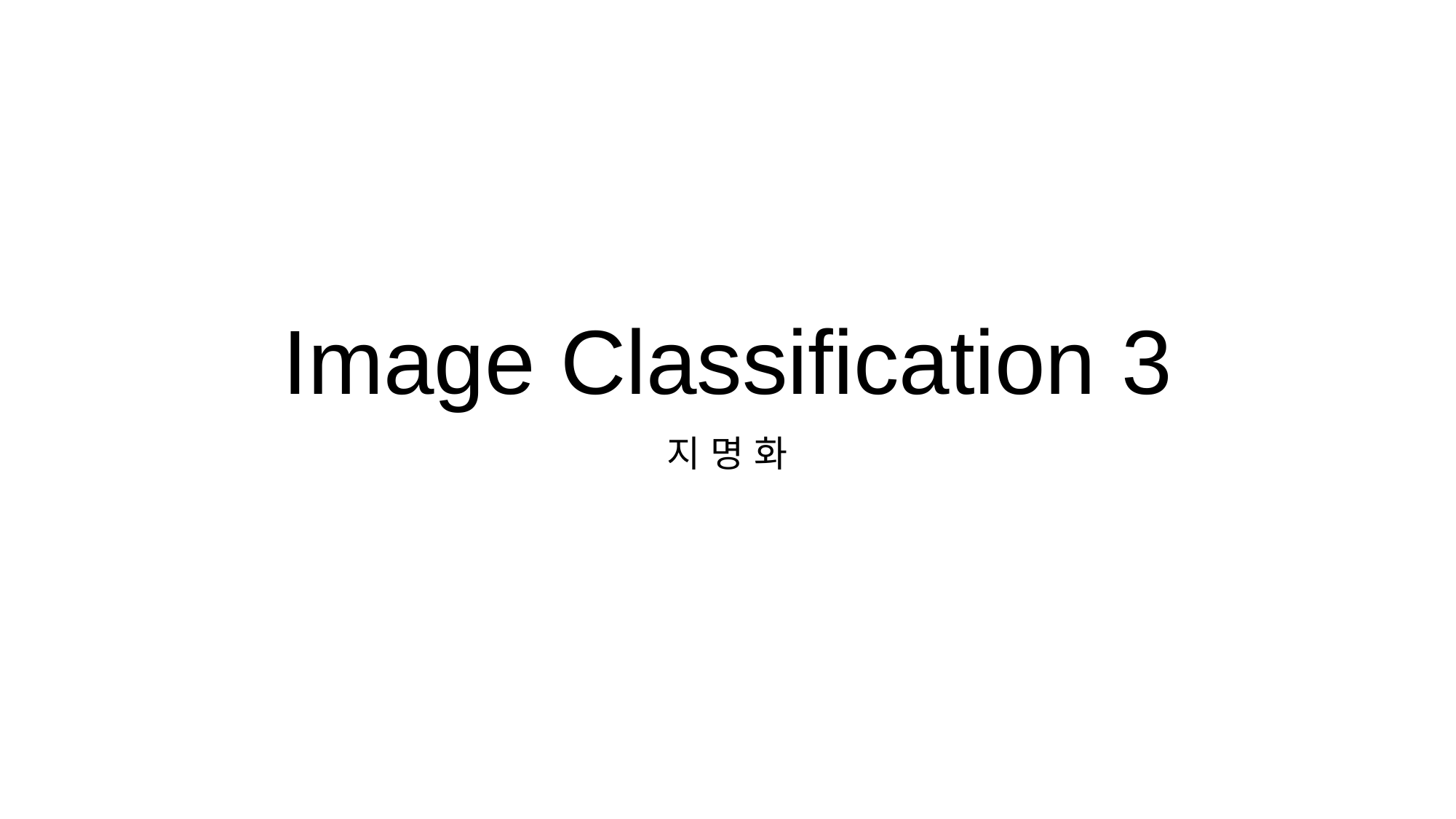

# Image Classification 3
지 명 화